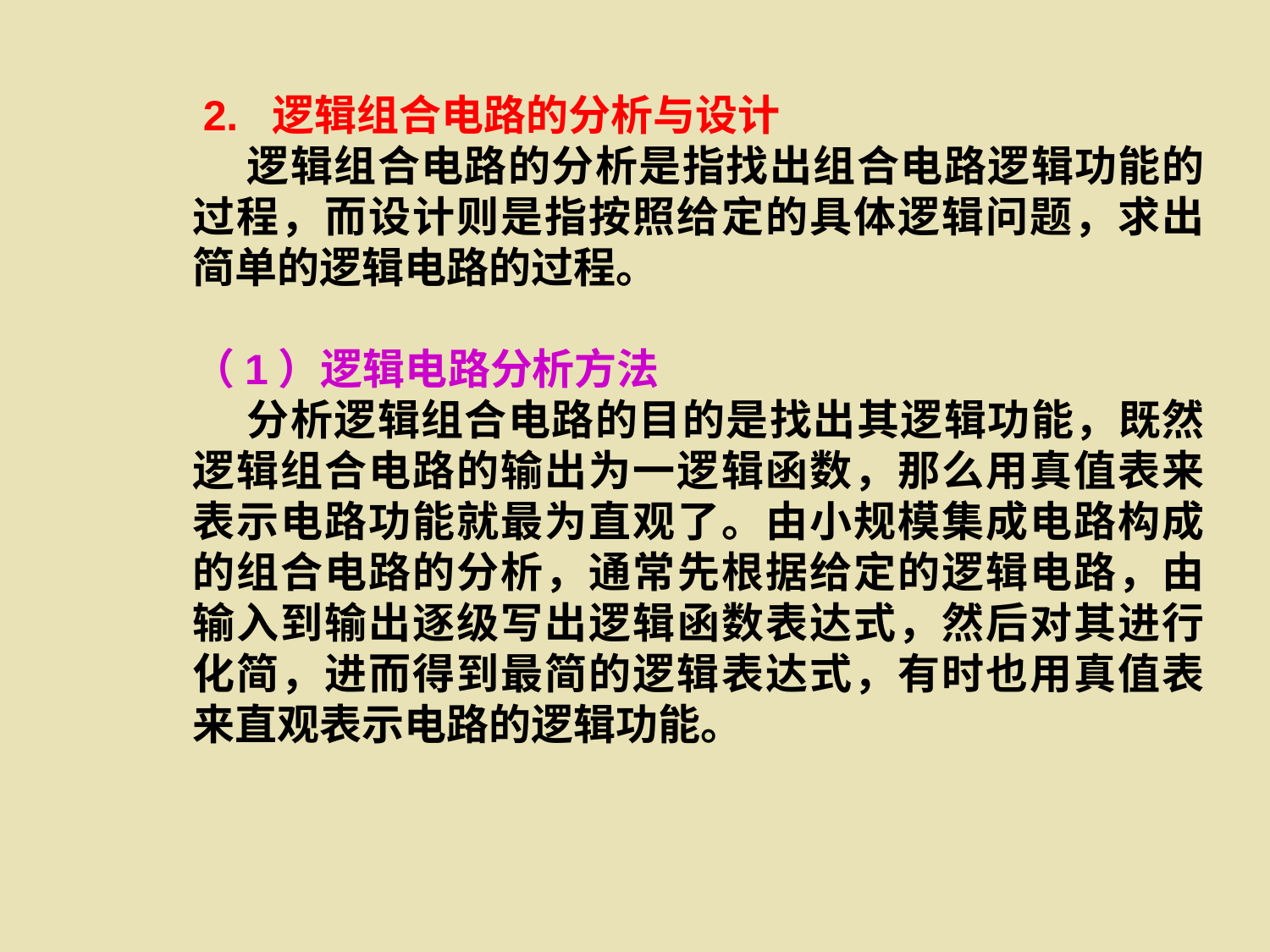

2.  逻辑组合电路的分析与设计
    逻辑组合电路的分析是指找出组合电路逻辑功能的过程，而设计则是指按照给定的具体逻辑问题，求出简单的逻辑电路的过程。

（1）逻辑电路分析方法
    分析逻辑组合电路的目的是找出其逻辑功能，既然逻辑组合电路的输出为一逻辑函数，那么用真值表来表示电路功能就最为直观了。由小规模集成电路构成的组合电路的分析，通常先根据给定的逻辑电路，由输入到输出逐级写出逻辑函数表达式，然后对其进行化简，进而得到最简的逻辑表达式，有时也用真值表来直观表示电路的逻辑功能。